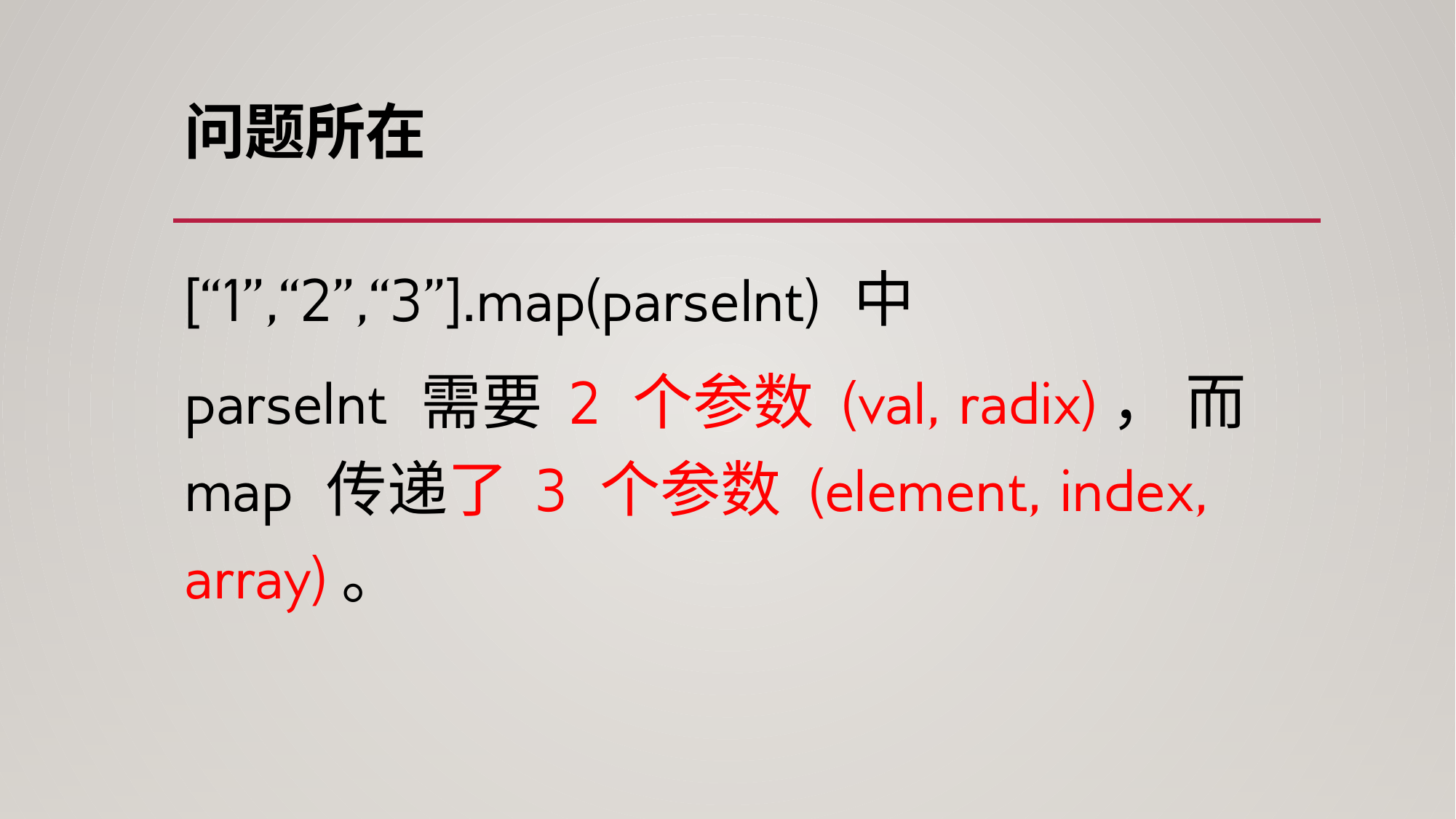

# 问题所在
[“1”,“2”,“3”].map(parseInt) 中
parseInt 需要 2 个参数 (val, radix)， 而 map 传递了 3 个参数 (element, index, array)。